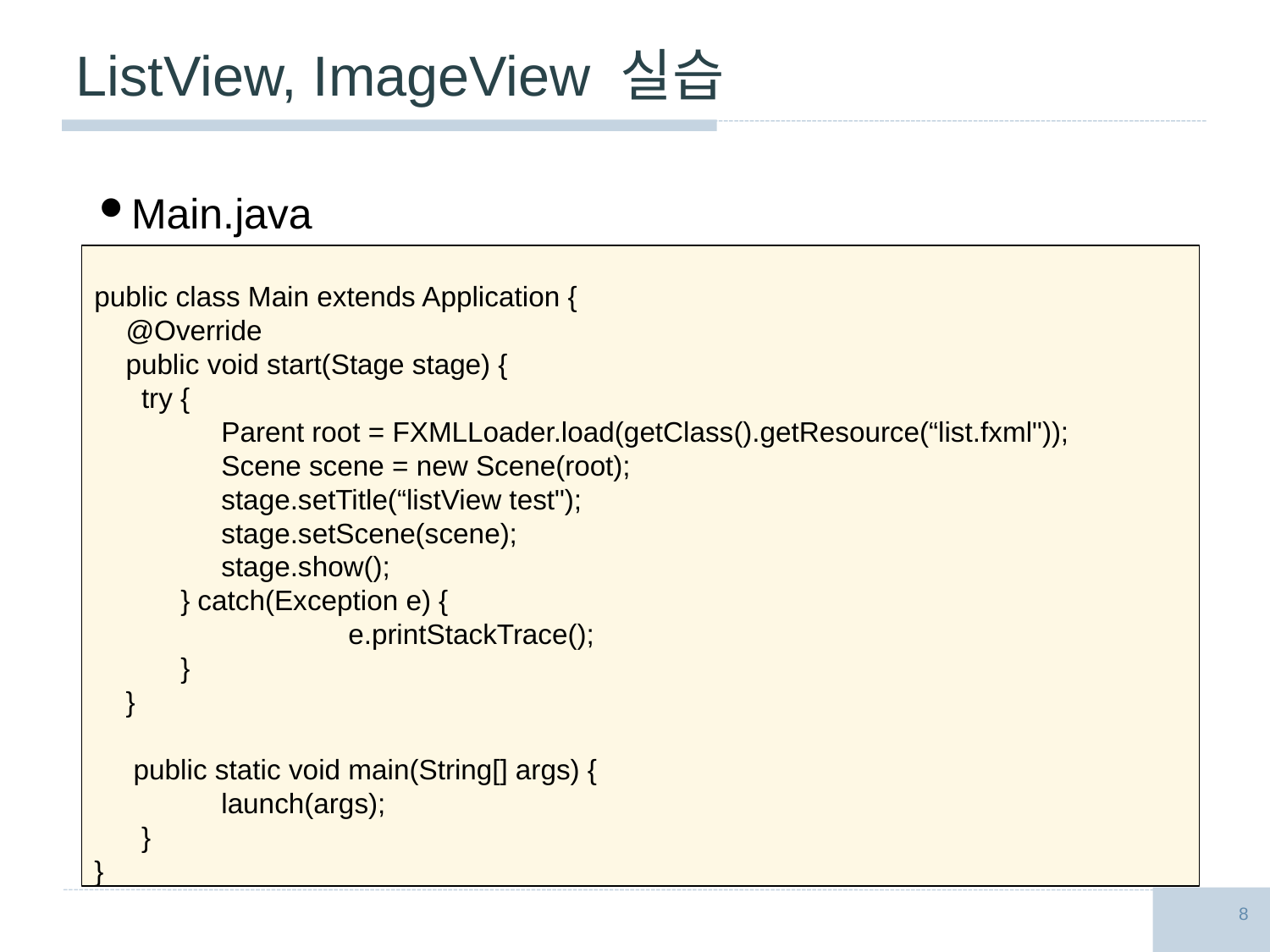

# ListView, ImageView 실습
Main.java

public class Main extends Application {
    @Override
    public void start(Stage stage) {
      try {
	Parent root = FXMLLoader.load(getClass().getResource(“list.fxml"));
	Scene scene = new Scene(root);
	stage.setTitle(“listView test");
	stage.setScene(scene);
	stage.show();
           } catch(Exception e) {
		e.printStackTrace();
           }
    }

     public static void main(String[] args) {
	launch(args);
      }
}